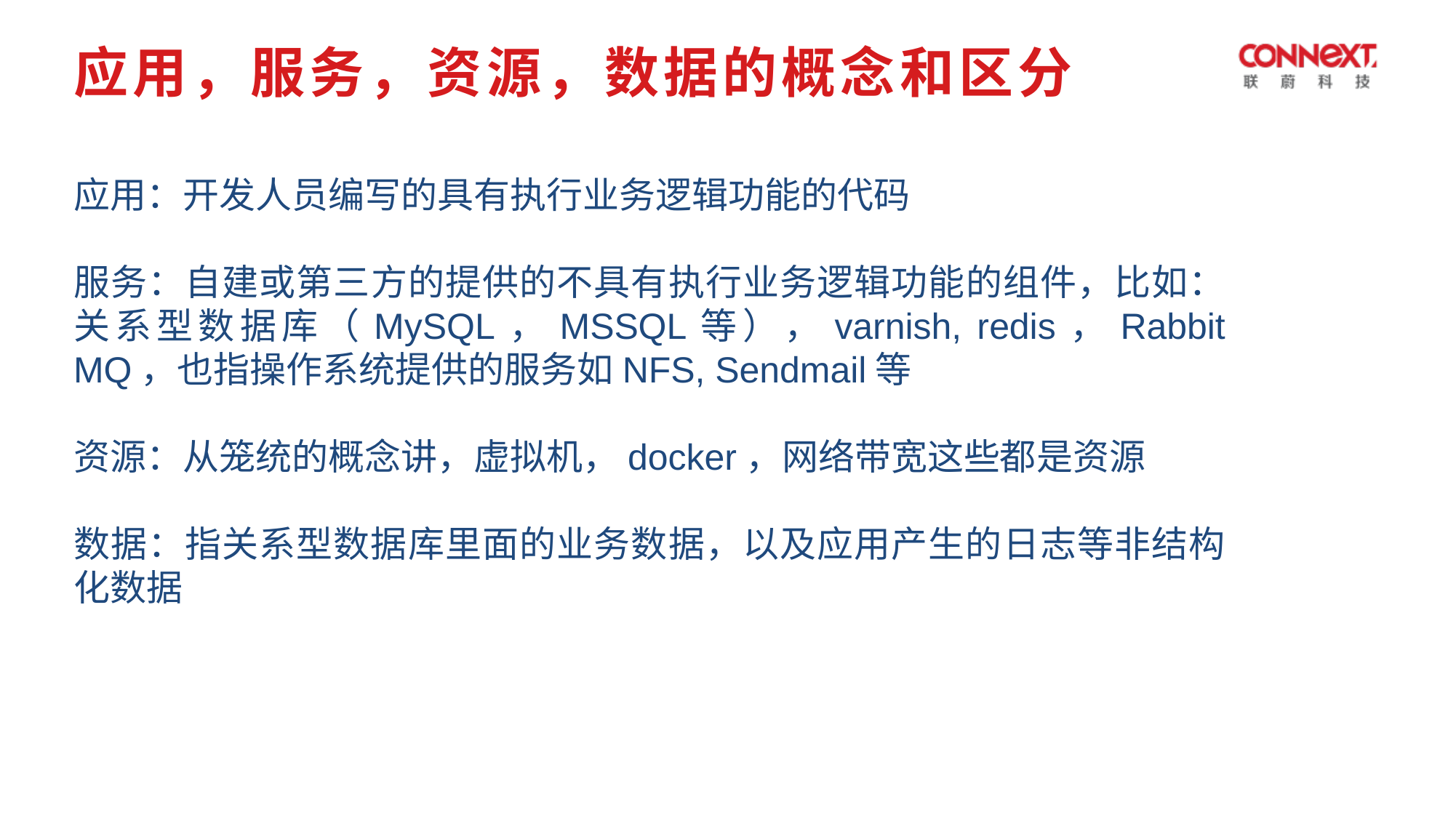

应用，服务，资源，数据的概念和区分
应用：开发人员编写的具有执行业务逻辑功能的代码

服务：自建或第三方的提供的不具有执行业务逻辑功能的组件，比如：关系型数据库（MySQL，MSSQL等），varnish, redis，Rabbit MQ，也指操作系统提供的服务如NFS, Sendmail等

资源：从笼统的概念讲，虚拟机，docker，网络带宽这些都是资源

数据：指关系型数据库里面的业务数据，以及应用产生的日志等非结构化数据